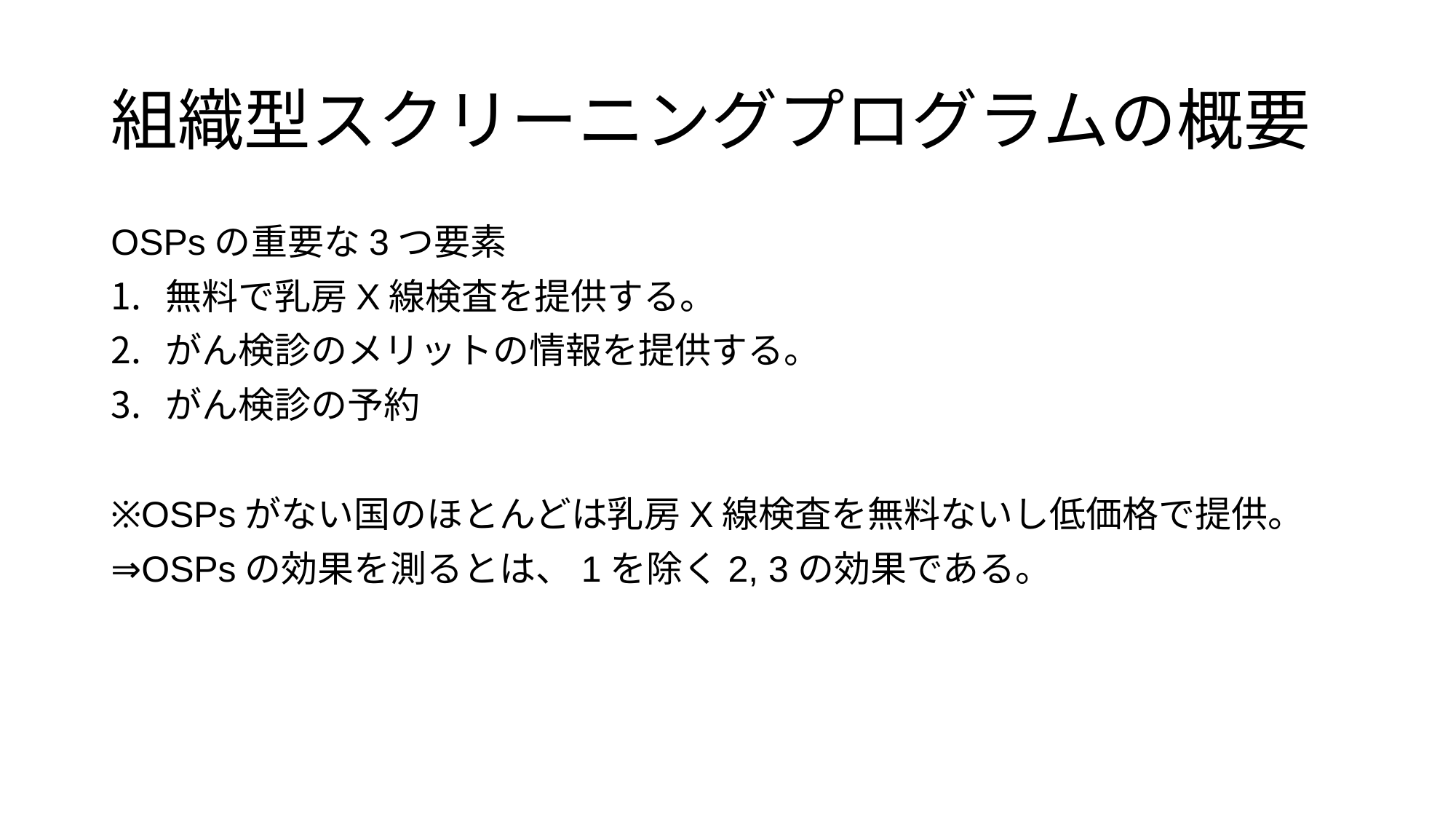

# 組織型スクリーニングプログラムの概要
OSPsの重要な3つ要素
無料で乳房X線検査を提供する。
がん検診のメリットの情報を提供する。
がん検診の予約

※OSPsがない国のほとんどは乳房X線検査を無料ないし低価格で提供。
⇒OSPsの効果を測るとは、1を除く2, 3の効果である。